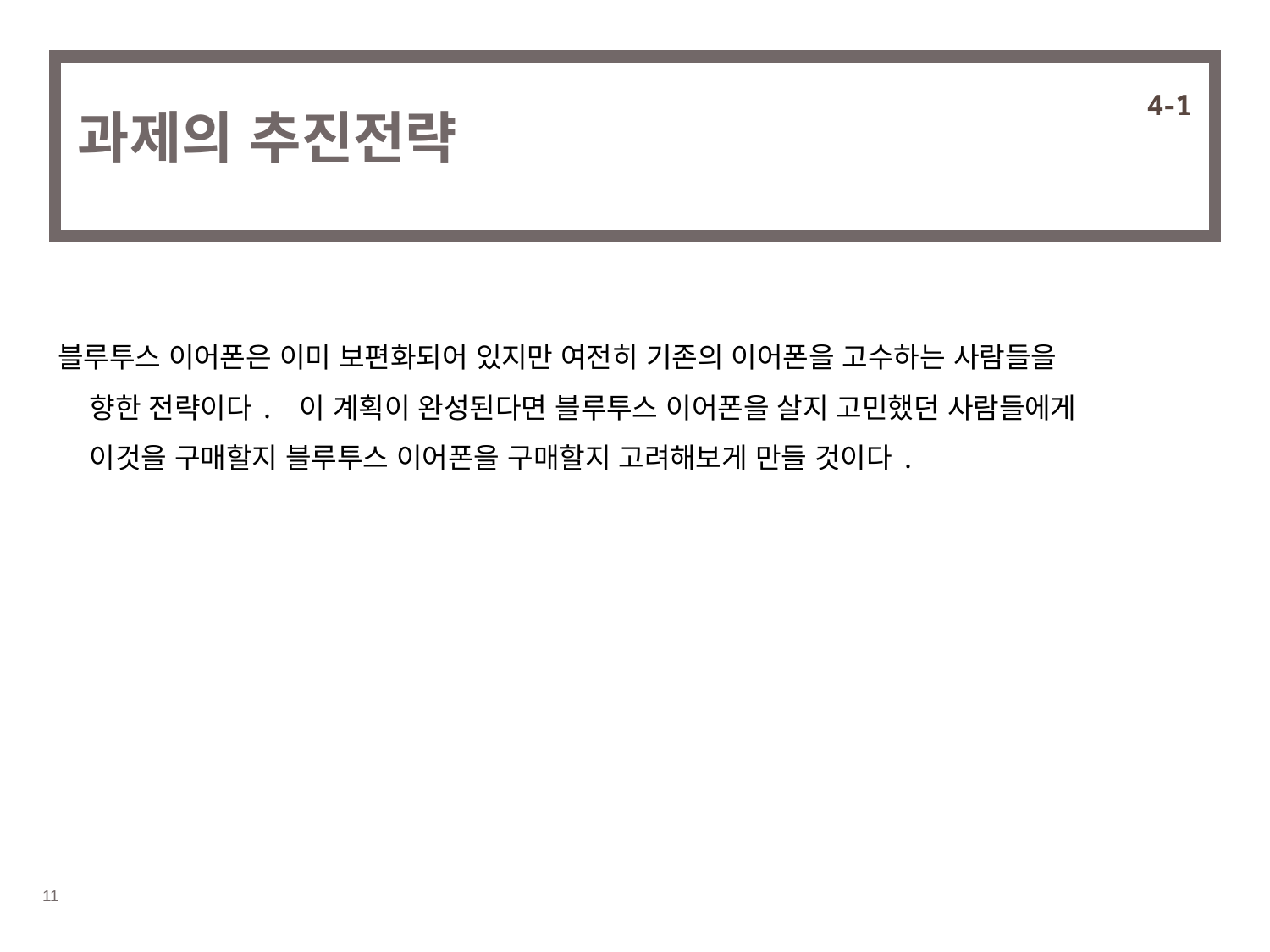

4-1

# 과제의 추진전략
블루투스 이어폰은 이미 보편화되어 있지만 여전히 기존의 이어폰을 고수하는 사람들을 향한 전략이다. 이 계획이 완성된다면 블루투스 이어폰을 살지 고민했던 사람들에게 이것을 구매할지 블루투스 이어폰을 구매할지 고려해보게 만들 것이다.